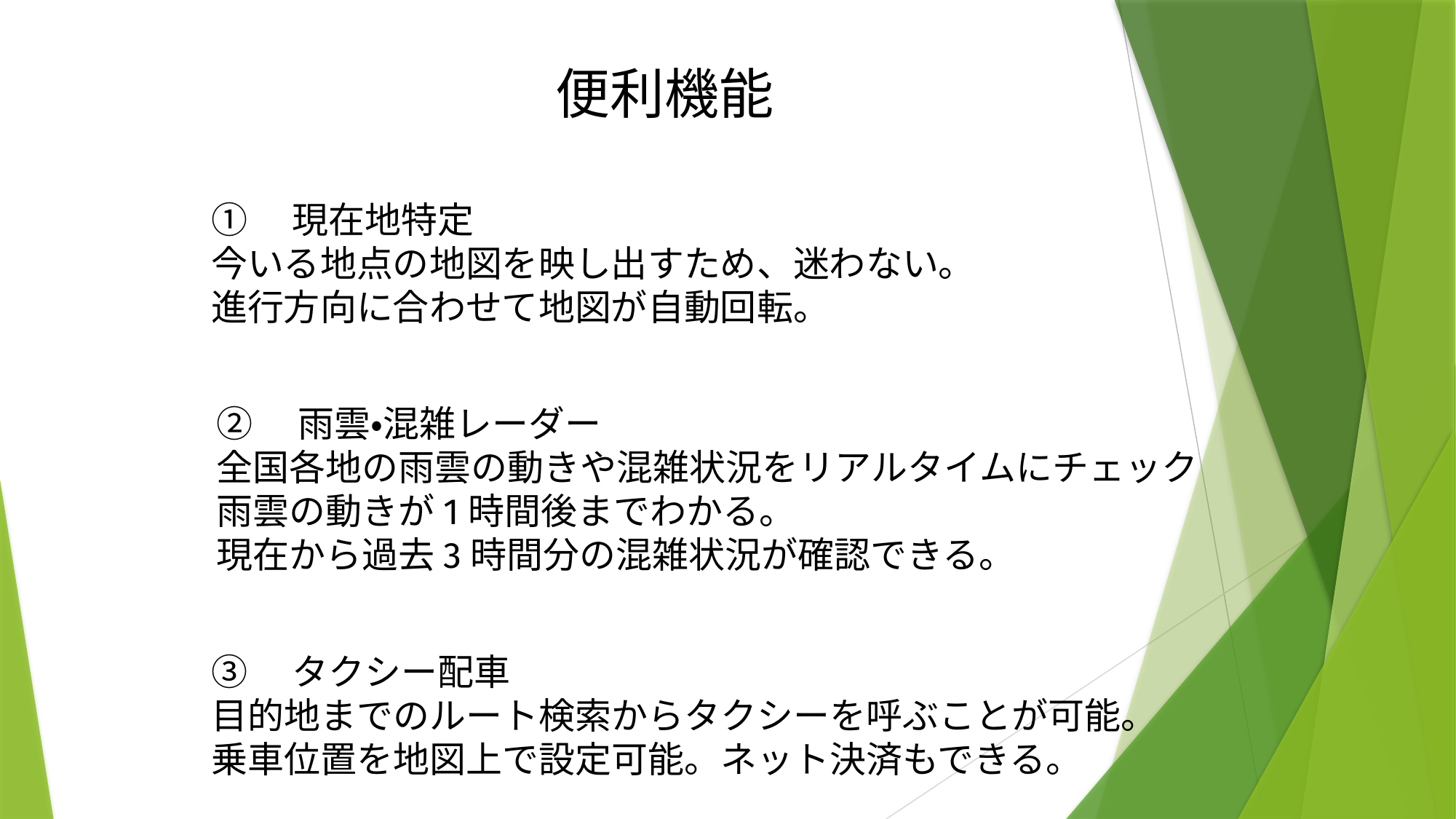

便利機能
①　現在地特定
今いる地点の地図を映し出すため、迷わない。
進行方向に合わせて地図が自動回転。
②　雨雲・混雑レーダー
全国各地の雨雲の動きや混雑状況をリアルタイムにチェック
雨雲の動きが1時間後までわかる。
現在から過去3時間分の混雑状況が確認できる。
③　タクシー配車
目的地までのルート検索からタクシーを呼ぶことが可能。
乗車位置を地図上で設定可能。ネット決済もできる。